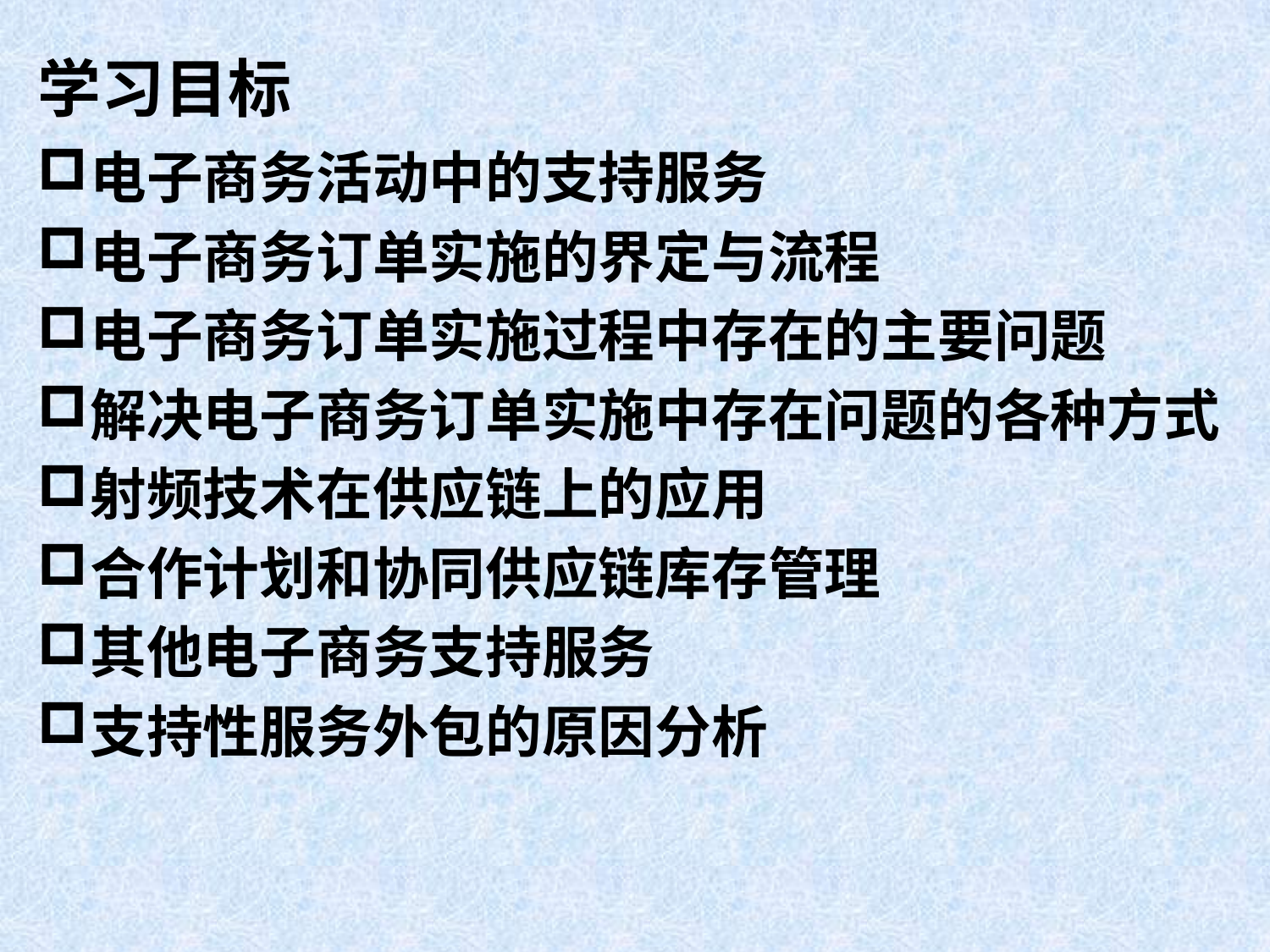

# 学习目标
电子商务活动中的支持服务
电子商务订单实施的界定与流程
电子商务订单实施过程中存在的主要问题
解决电子商务订单实施中存在问题的各种方式
射频技术在供应链上的应用
合作计划和协同供应链库存管理
其他电子商务支持服务
支持性服务外包的原因分析